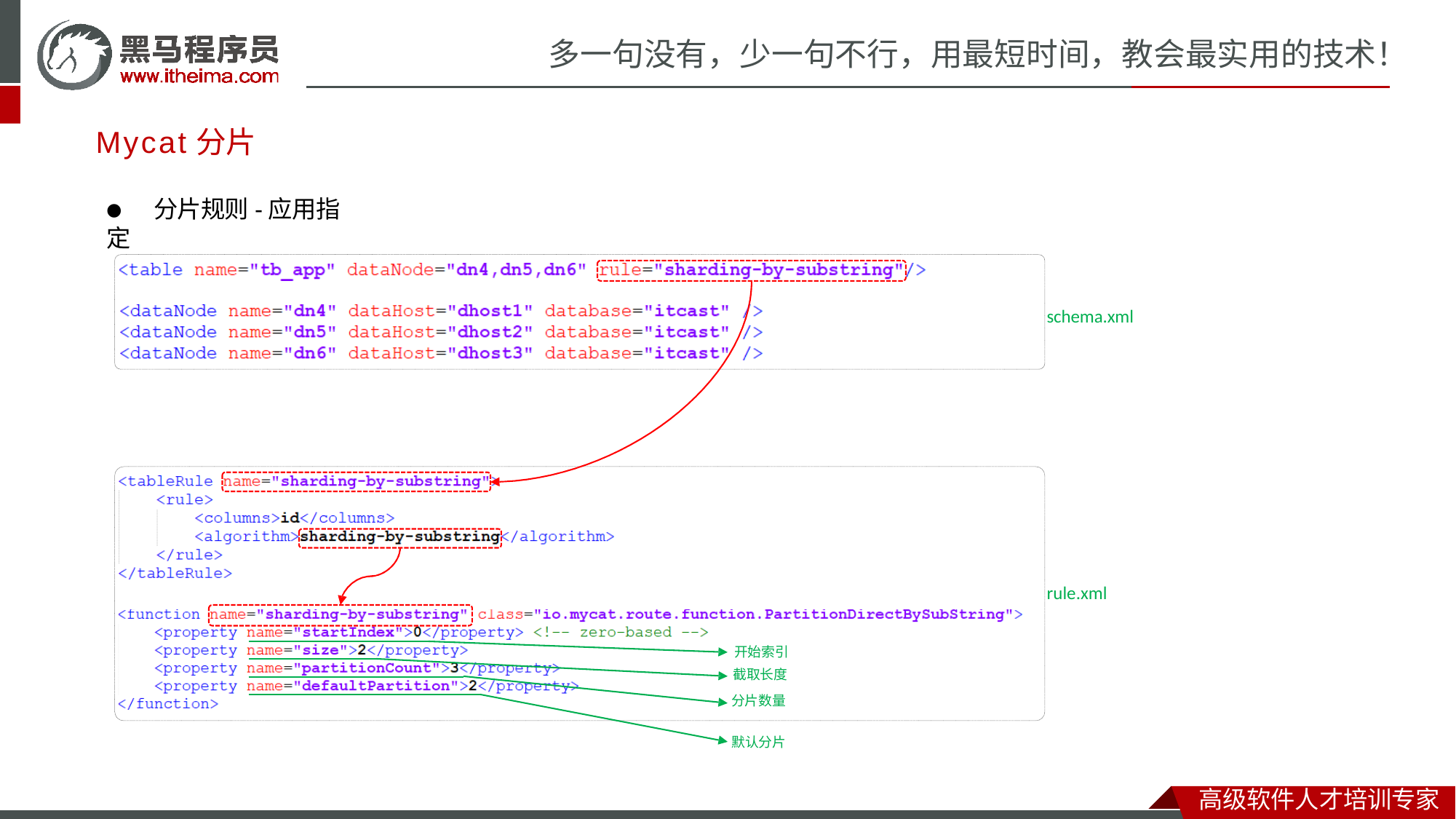

# 多一句没有，少一句不行，用最短时间，教会最实用的技术！

Mycat分片
⚫	分片规则-应用指定

schema.xml

rule.xml

开始索引
截取长度
分片数量

默认分片

高级软件人才培训专家